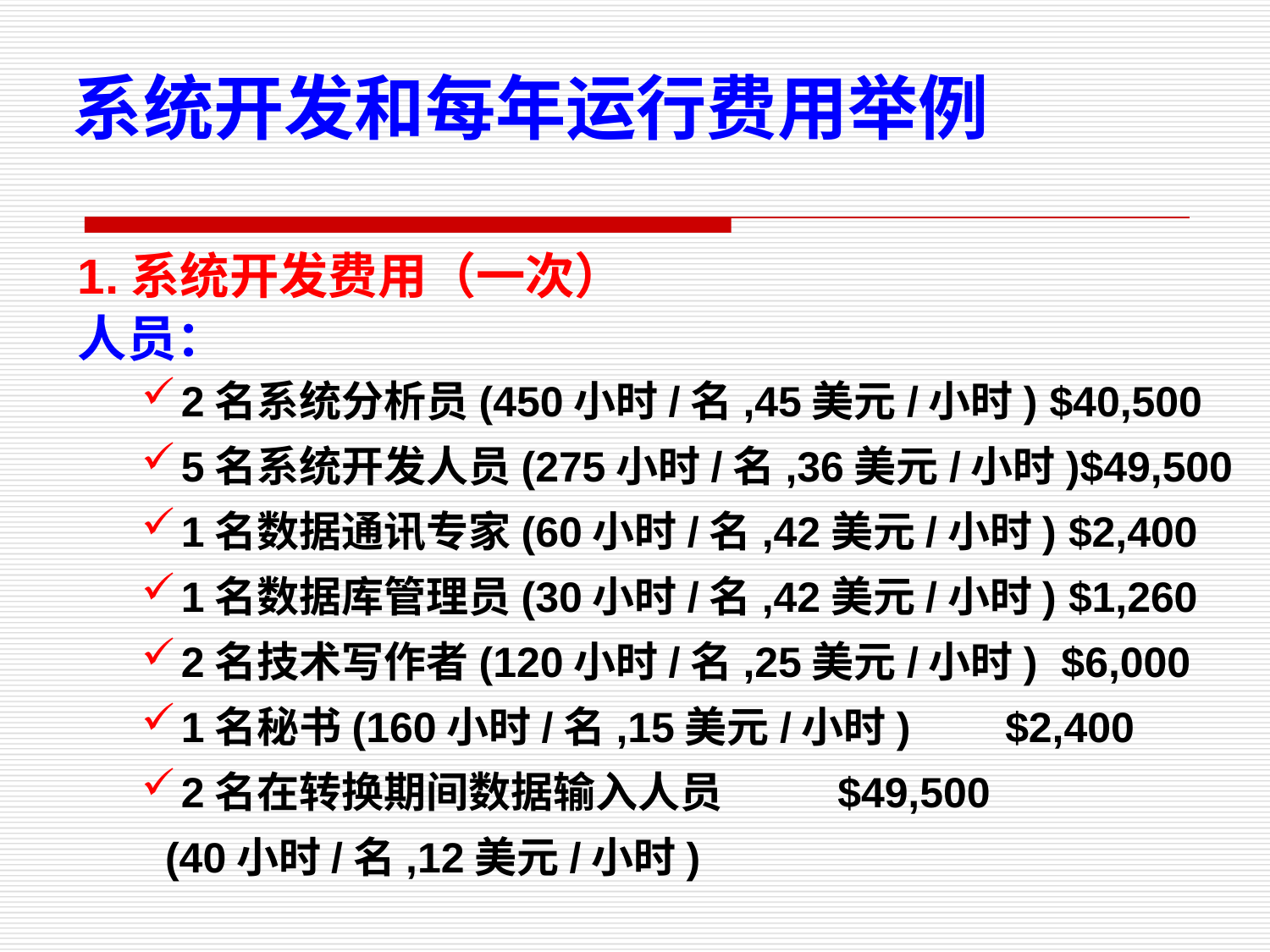

系统开发和每年运行费用举例
1.系统开发费用（一次）
人员：
2名系统分析员(450小时/名,45美元/小时) $40,500
5名系统开发人员(275小时/名,36美元/小时)$49,500
1名数据通讯专家(60小时/名,42美元/小时) $2,400
1名数据库管理员(30小时/名,42美元/小时) $1,260
2名技术写作者(120小时/名,25美元/小时)  $6,000
1名秘书(160小时/名,15美元/小时)        $2,400
2名在转换期间数据输入人员           $49,500
  (40小时/名,12美元/小时)